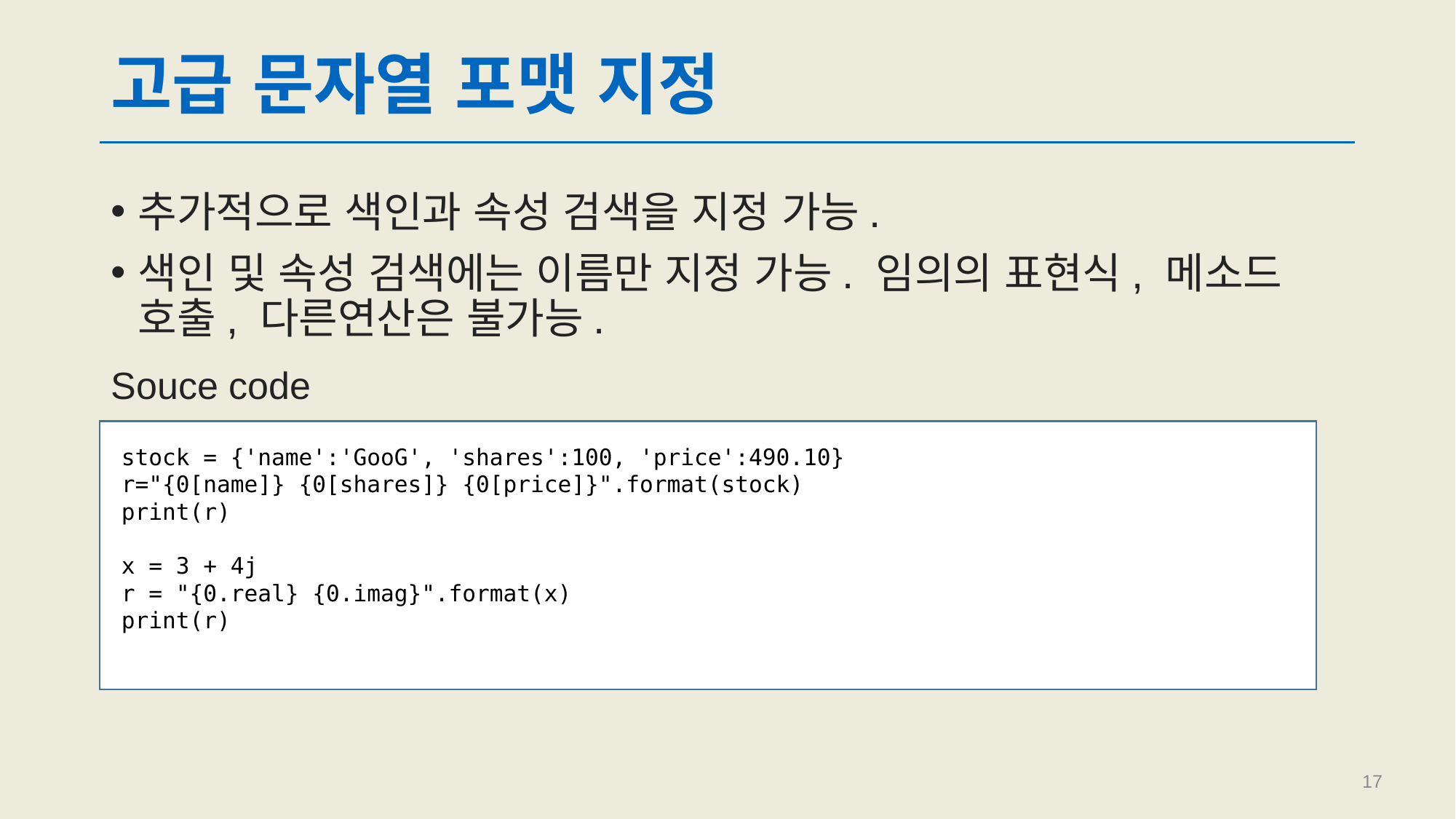

# 고급 문자열 포맷 지정
추가적으로 색인과 속성 검색을 지정 가능.
색인 및 속성 검색에는 이름만 지정 가능. 임의의 표현식, 메소드 호출, 다른연산은 불가능.
Souce code
stock = {'name':'GooG', 'shares':100, 'price':490.10}
r="{0[name]} {0[shares]} {0[price]}".format(stock)
print(r)

x = 3 + 4j
r = "{0.real} {0.imag}".format(x)
print(r)
17